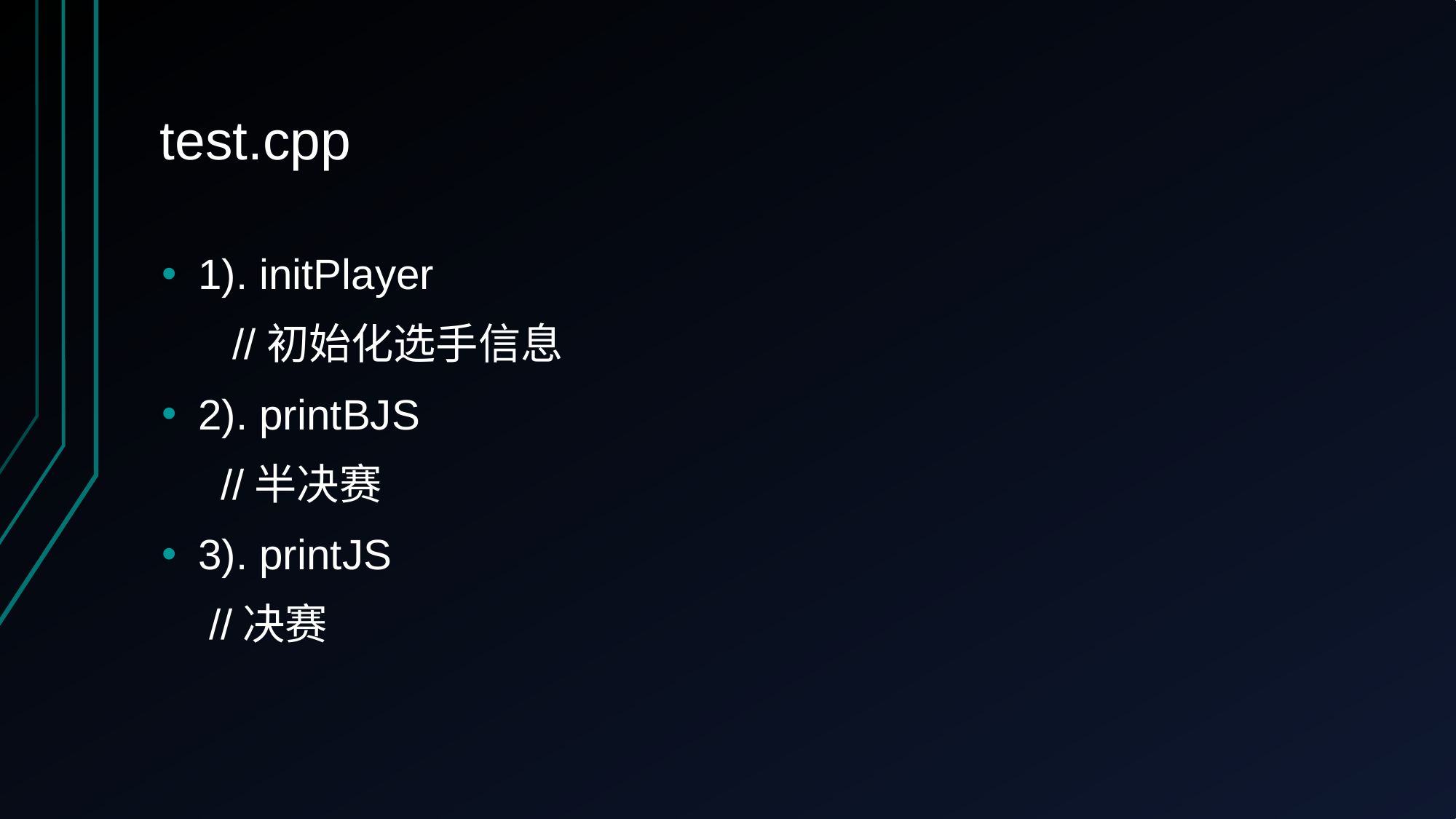

# test.cpp
1). initPlayer
      //初始化选手信息
2). printBJS
     //半决赛
3). printJS
    //决赛